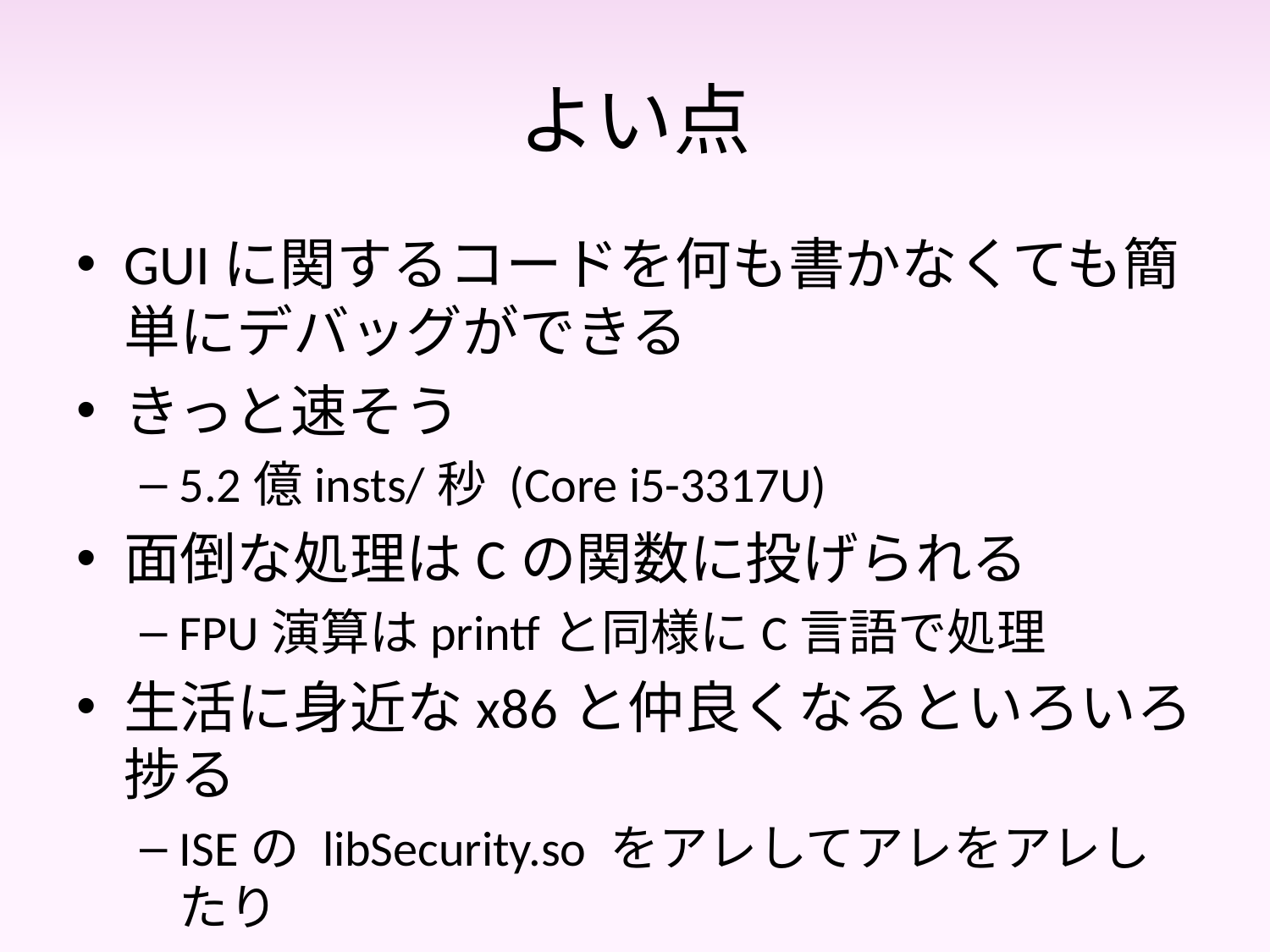

# よい点
GUIに関するコードを何も書かなくても簡単にデバッグができる
きっと速そう
5.2億insts/秒 (Core i5-3317U)
面倒な処理はCの関数に投げられる
FPU演算はprintfと同様にC言語で処理
生活に身近なx86と仲良くなるといろいろ捗る
ISEの libSecurity.so をアレしてアレをアレしたり